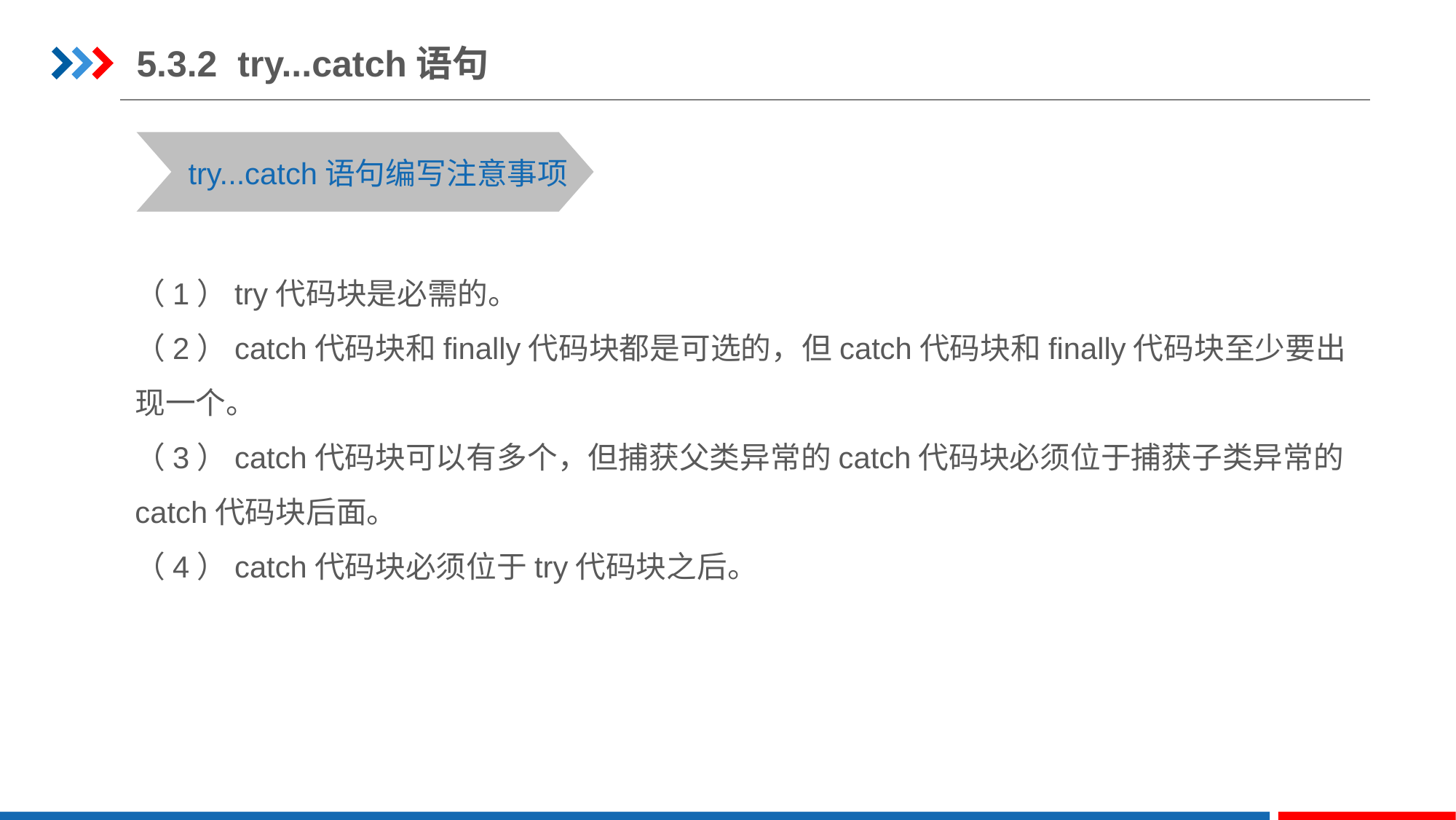

5.3.2  try...catch语句

try...catch语句编写注意事项
（1）try代码块是必需的。
（2）catch代码块和finally代码块都是可选的，但catch代码块和finally代码块至少要出现一个。
（3）catch代码块可以有多个，但捕获父类异常的catch代码块必须位于捕获子类异常的catch代码块后面。
（4）catch代码块必须位于try代码块之后。